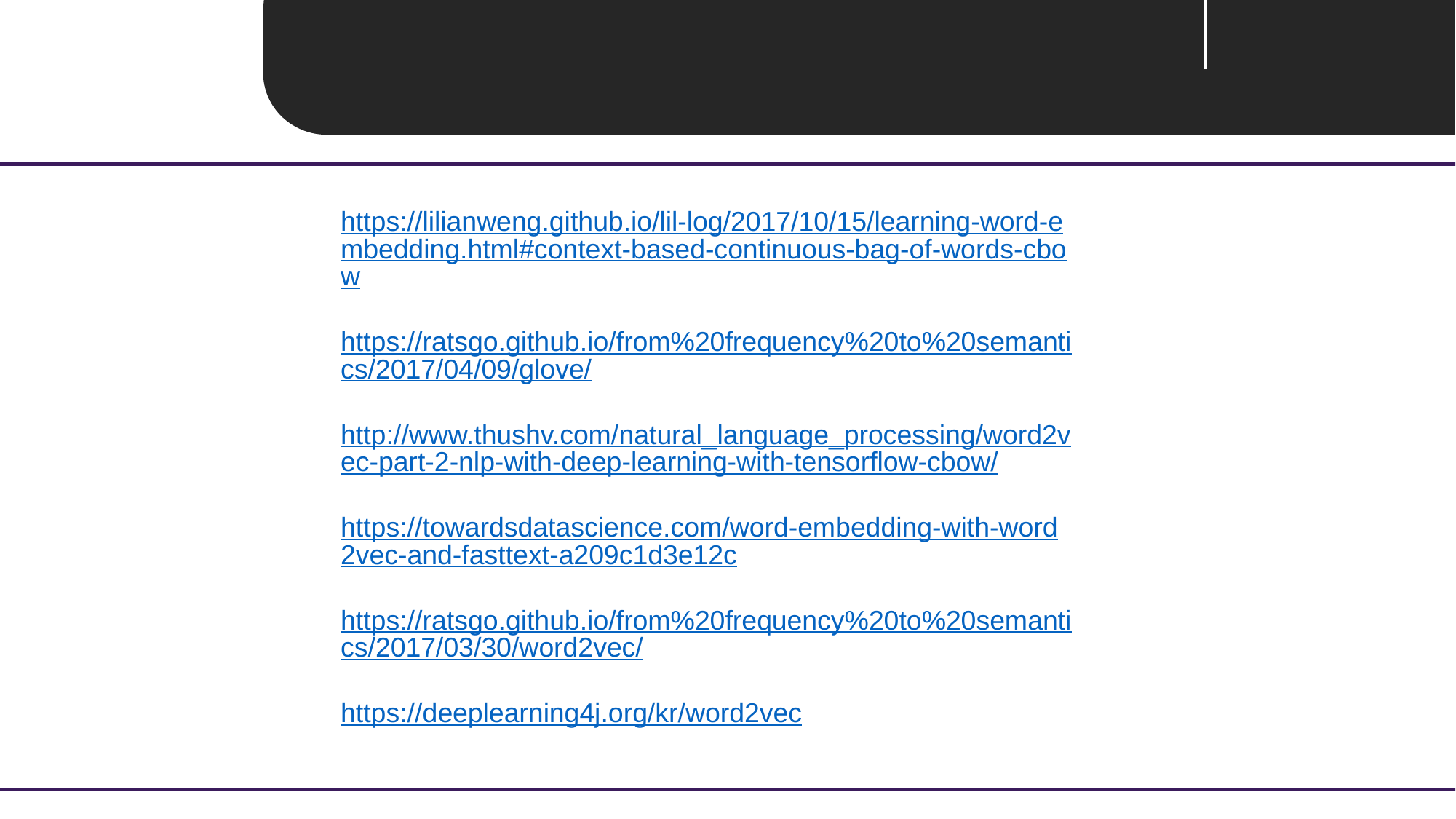

참고 사이트 링크
https://lilianweng.github.io/lil-log/2017/10/15/learning-word-embedding.html#context-based-continuous-bag-of-words-cbow

https://ratsgo.github.io/from%20frequency%20to%20semantics/2017/04/09/glove/

http://www.thushv.com/natural_language_processing/word2vec-part-2-nlp-with-deep-learning-with-tensorflow-cbow/

https://towardsdatascience.com/word-embedding-with-word2vec-and-fasttext-a209c1d3e12c

https://ratsgo.github.io/from%20frequency%20to%20semantics/2017/03/30/word2vec/

https://deeplearning4j.org/kr/word2vec